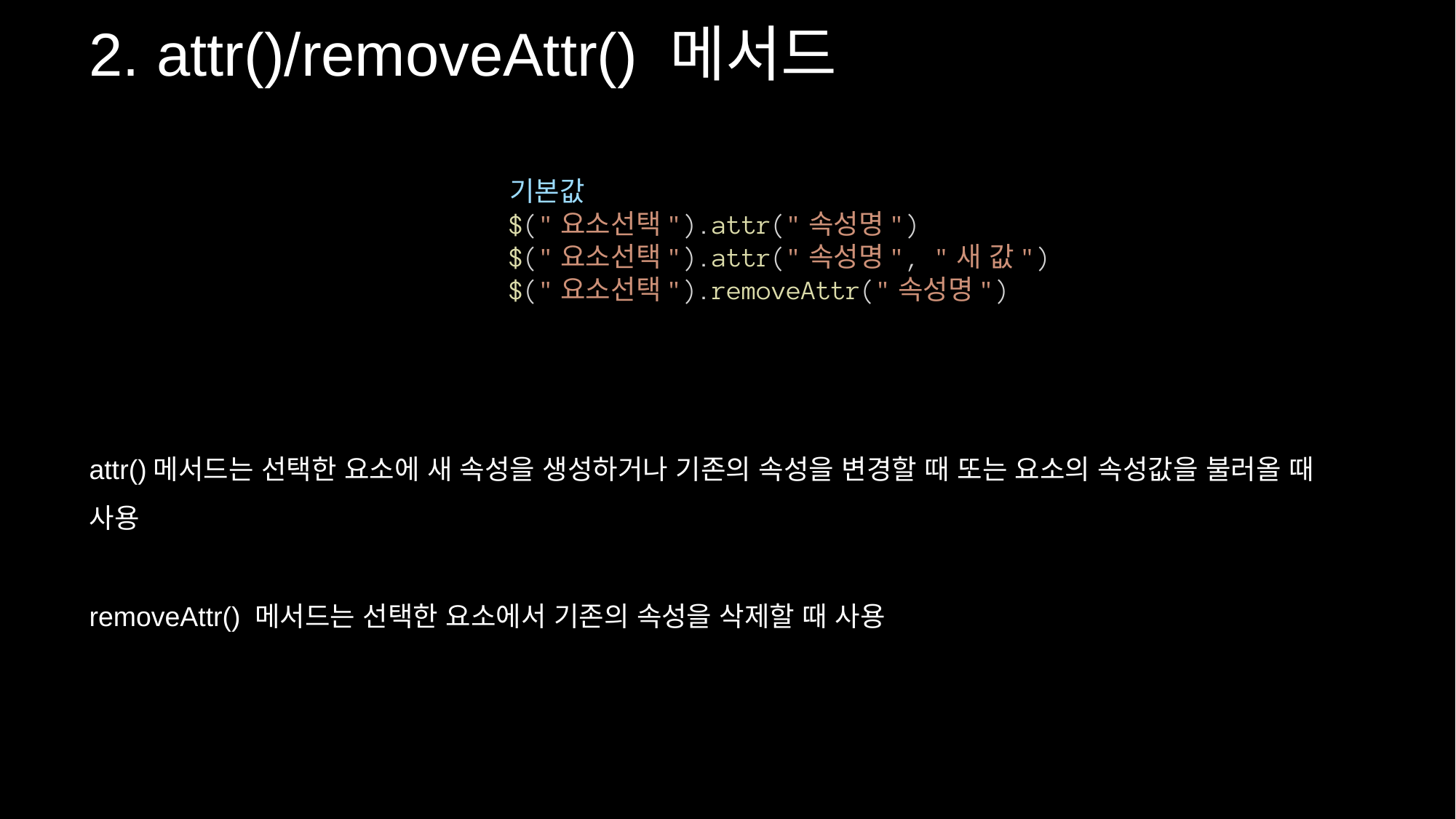

2. attr()/removeAttr() 메서드
기본값
$("요소선택").attr("속성명")
$("요소선택").attr("속성명", "새 값")
$("요소선택").removeAttr("속성명")
attr()메서드는 선택한 요소에 새 속성을 생성하거나 기존의 속성을 변경할 때 또는 요소의 속성값을 불러올 때 사용

removeAttr() 메서드는 선택한 요소에서 기존의 속성을 삭제할 때 사용